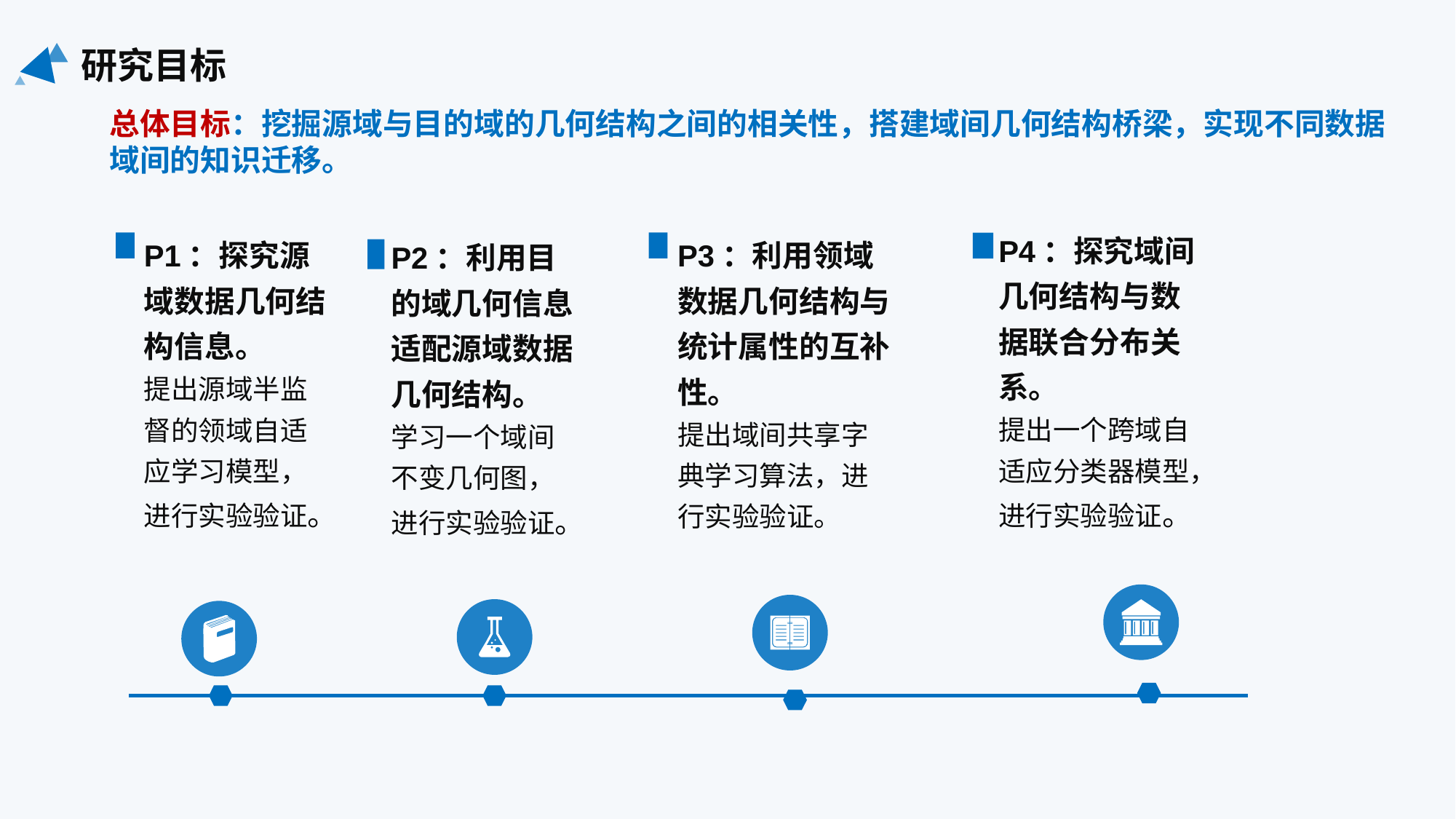

研究目标

总体目标：挖掘源域与目的域的几何结构之间的相关性，搭建域间几何结构桥梁，实现不同数据域间的知识迁移。
P4：探究域间几何结构与数据联合分布关系。
提出一个跨域自适应分类器模型，进行实验验证。

P3：利用领域数据几何结构与统计属性的互补性。
提出域间共享字典学习算法，进行实验验证。

P1：探究源域数据几何结构信息。
提出源域半监督的领域自适应学习模型，进行实验验证。

P2：利用目的域几何信息适配源域数据几何结构。
学习一个域间不变几何图，进行实验验证。